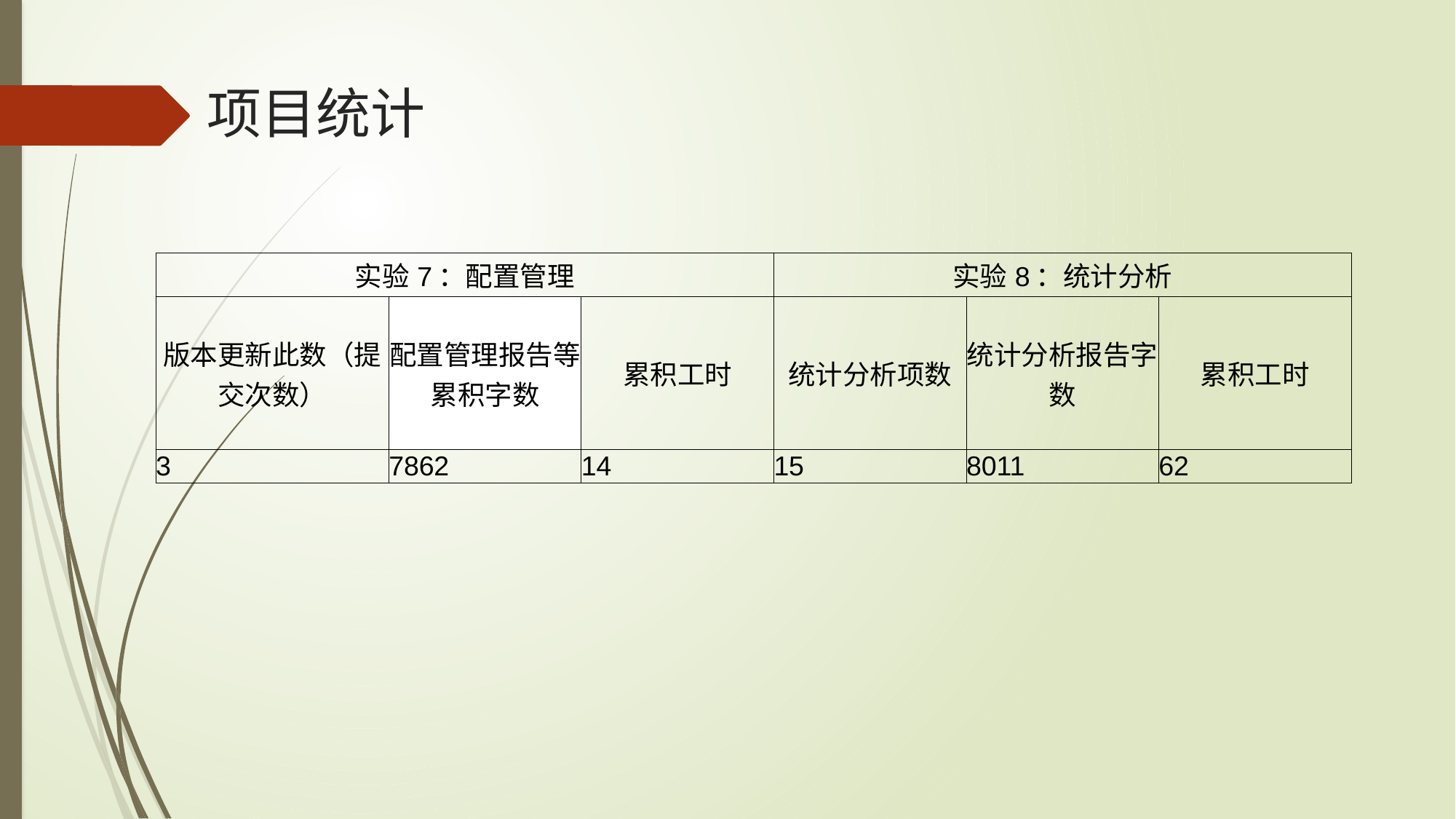

# 项目统计
| 实验7：配置管理 |  |  | 实验8：统计分析 |  |  |
| --- | --- | --- | --- | --- | --- |
| 版本更新此数（提交次数） | 配置管理报告等累积字数 | 累积工时 | 统计分析项数 | 统计分析报告字数 | 累积工时 |
| 3 | 7862 | 14 | 15 | 8011 | 62 |